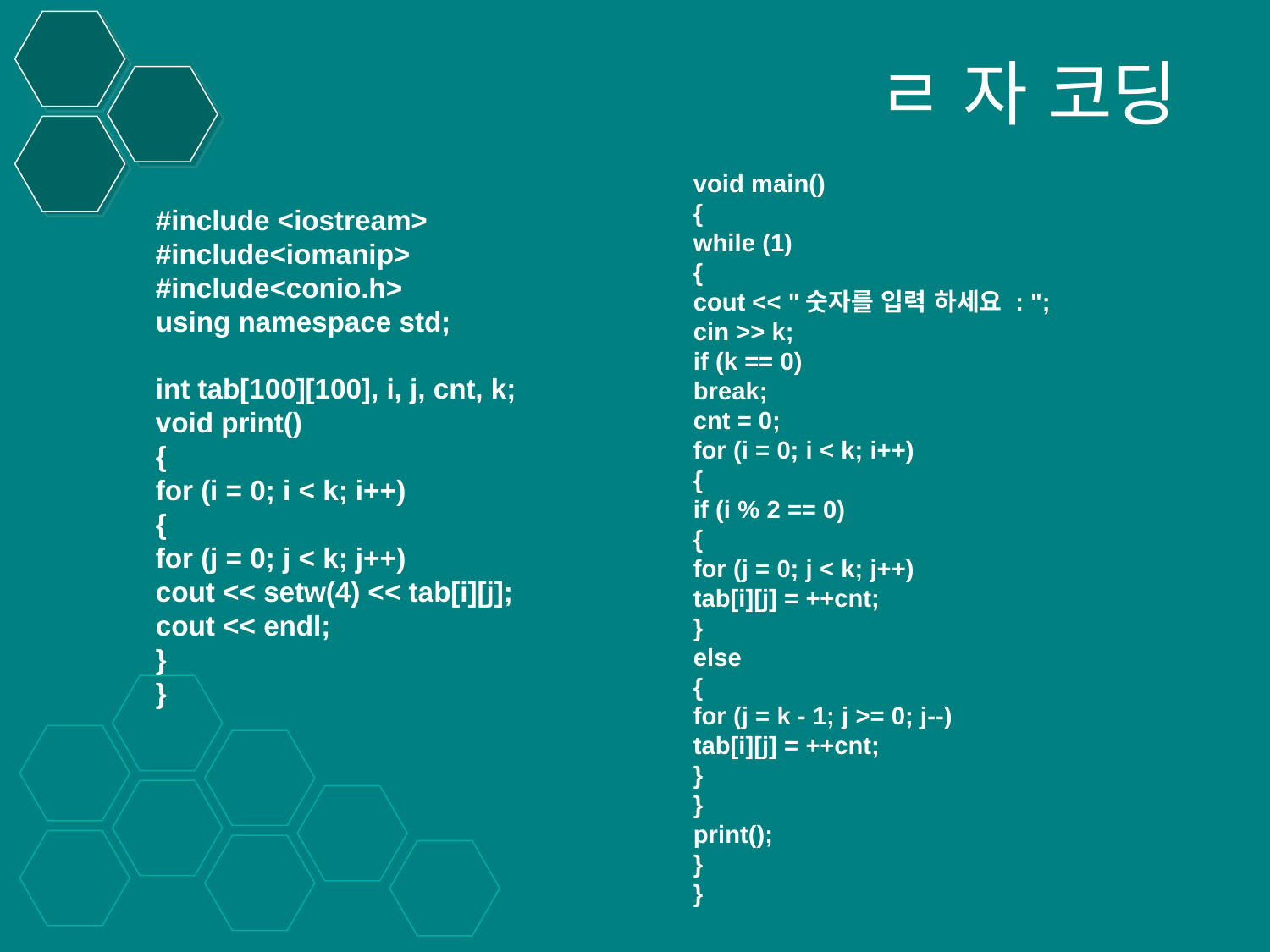

# ㄹ 자 코딩
void main()
{
while (1)
{
cout << "숫자를 입력 하세요 : ";
cin >> k;
if (k == 0)
break;
cnt = 0;
for (i = 0; i < k; i++)
{
if (i % 2 == 0)
{
for (j = 0; j < k; j++)
tab[i][j] = ++cnt;
}
else
{
for (j = k - 1; j >= 0; j--)
tab[i][j] = ++cnt;
}
}
print();
}
}
#include <iostream>
#include<iomanip>
#include<conio.h>
using namespace std;

int tab[100][100], i, j, cnt, k;
void print()
{
for (i = 0; i < k; i++)
{
for (j = 0; j < k; j++)
cout << setw(4) << tab[i][j];
cout << endl;
}
}